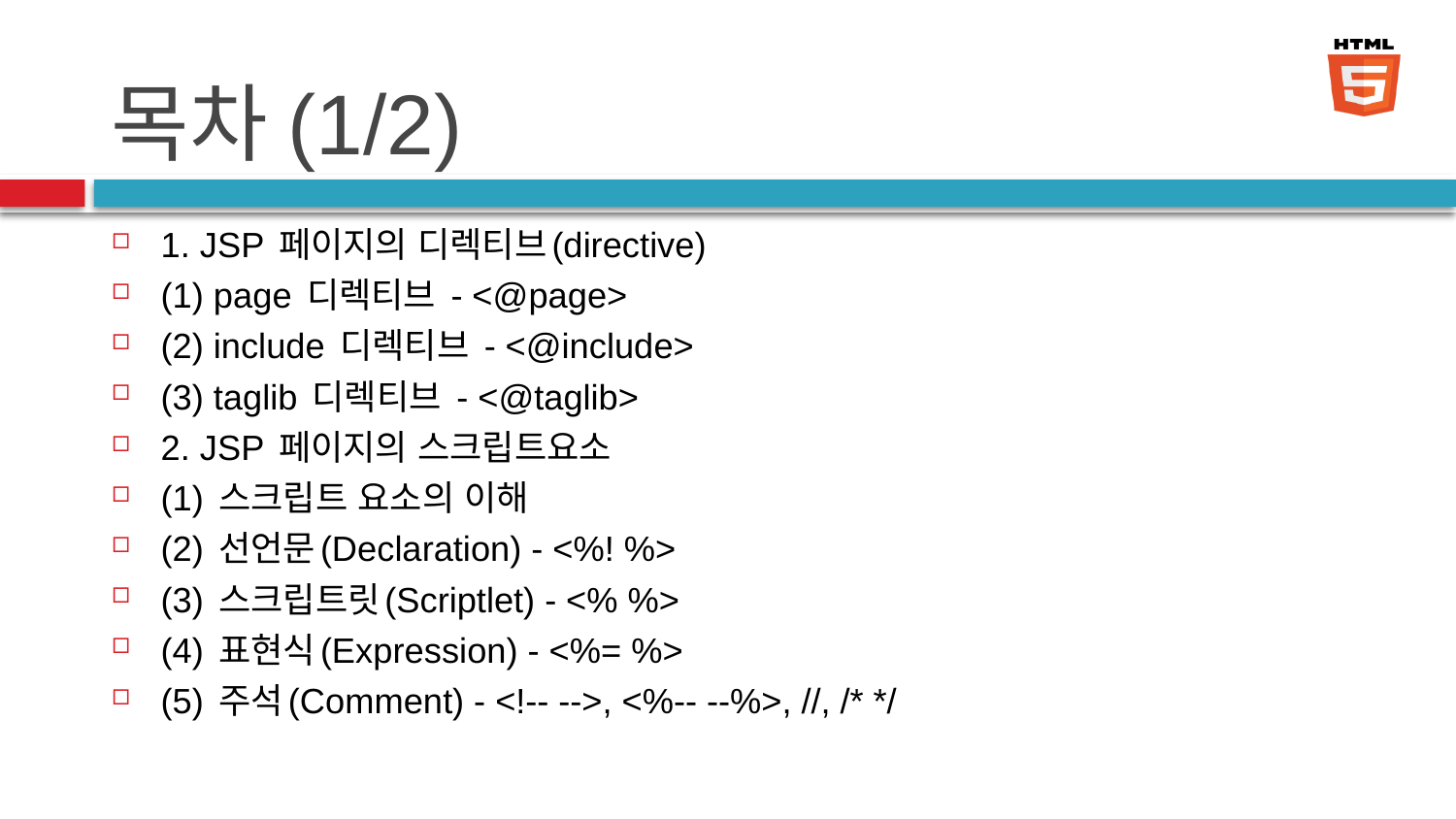

# 목차(1/2)
1. JSP 페이지의 디렉티브(directive)
(1) page 디렉티브 - <@page>
(2) include 디렉티브 - <@include>
(3) taglib 디렉티브 - <@taglib>
2. JSP 페이지의 스크립트요소
(1) 스크립트 요소의 이해
(2) 선언문(Declaration) - <%! %>
(3) 스크립트릿(Scriptlet) - <% %>
(4) 표현식(Expression) - <%= %>
(5) 주석(Comment) - <!-- -->, <%-- --%>, //, /* */